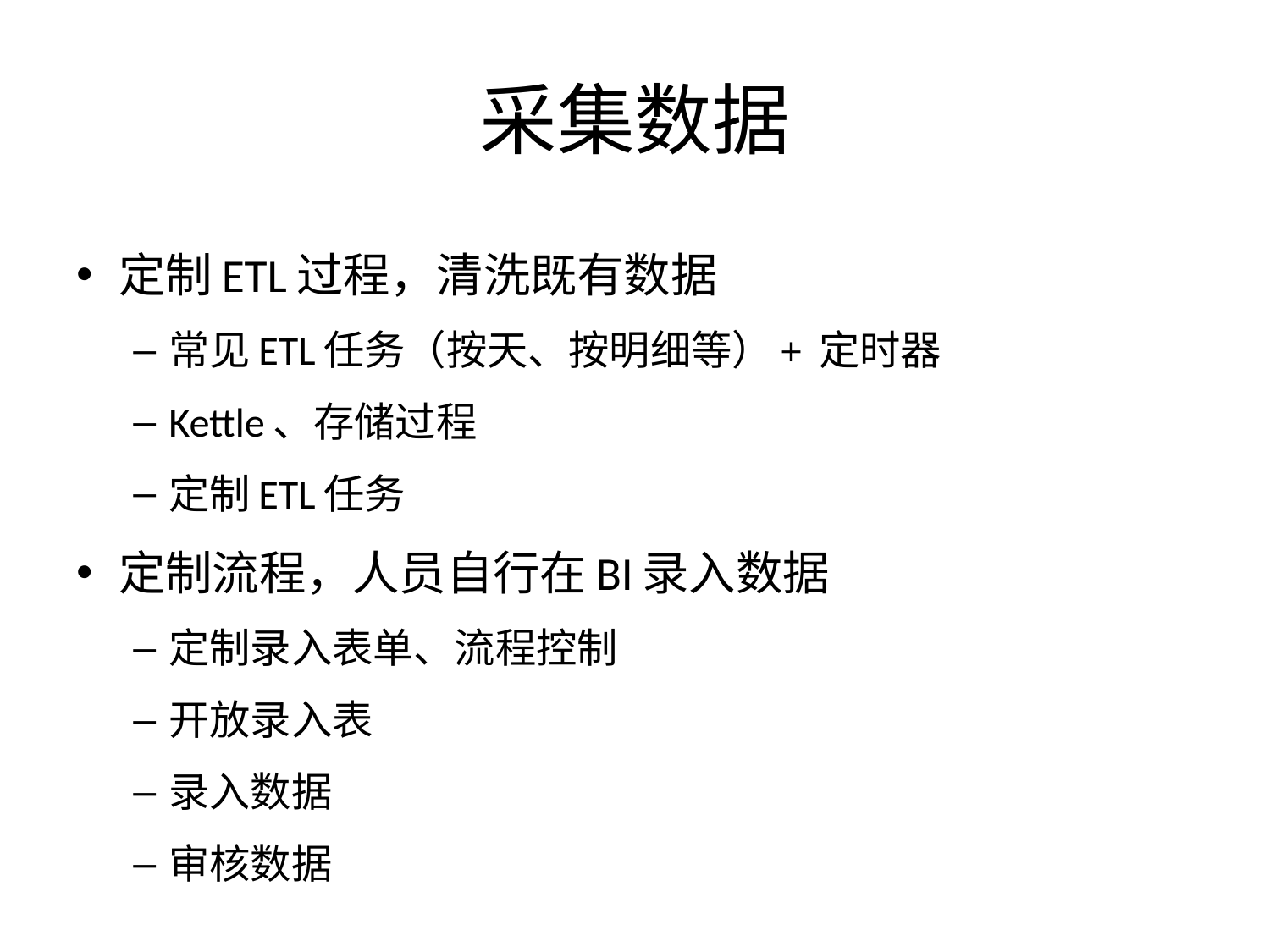

# 采集数据
定制ETL过程，清洗既有数据
常见ETL任务（按天、按明细等）+ 定时器
Kettle、存储过程
定制ETL任务
定制流程，人员自行在BI录入数据
定制录入表单、流程控制
开放录入表
录入数据
审核数据